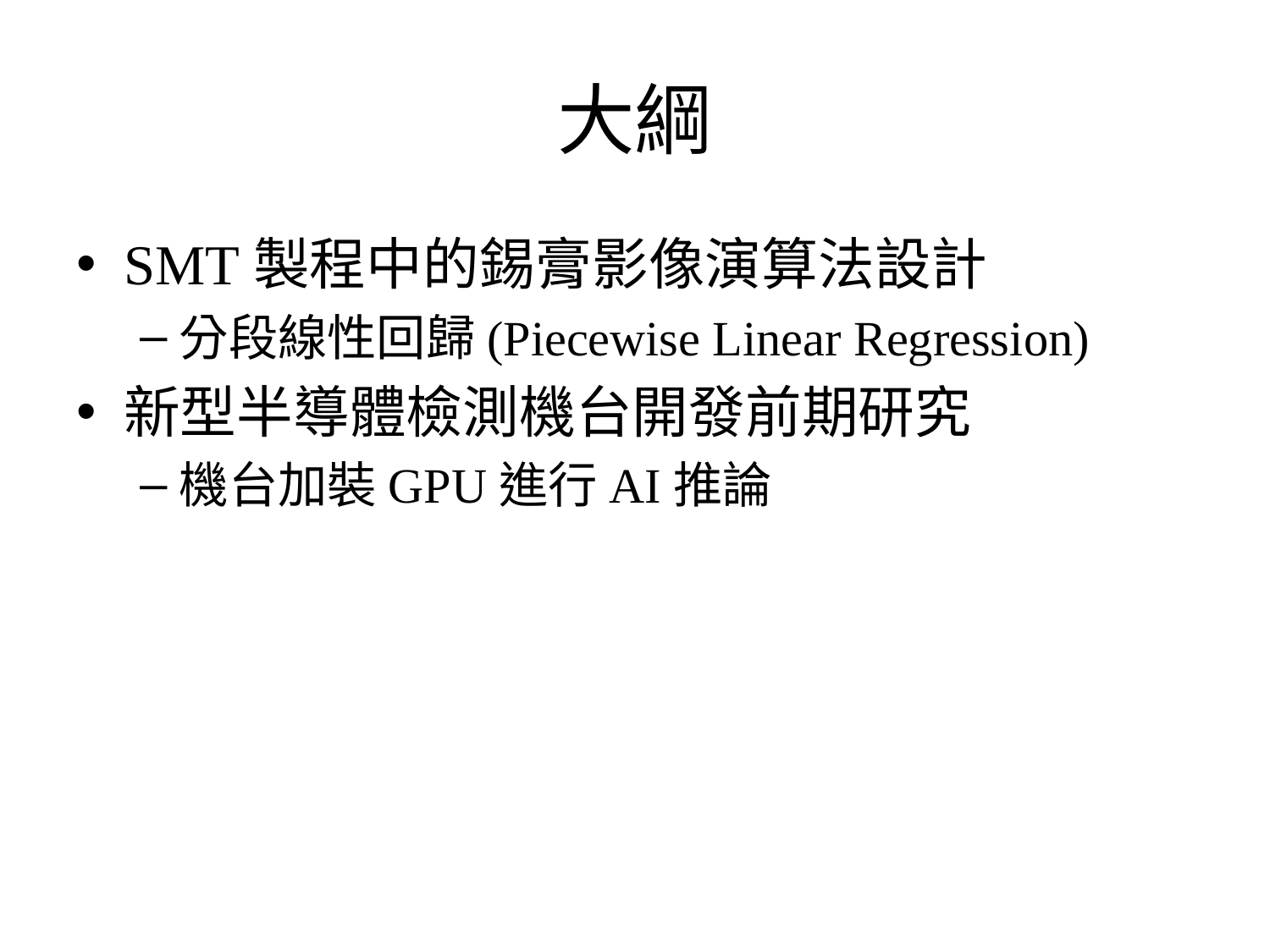

# 大綱
SMT製程中的錫膏影像演算法設計
分段線性回歸(Piecewise Linear Regression)
新型半導體檢測機台開發前期研究
機台加裝GPU進行AI推論